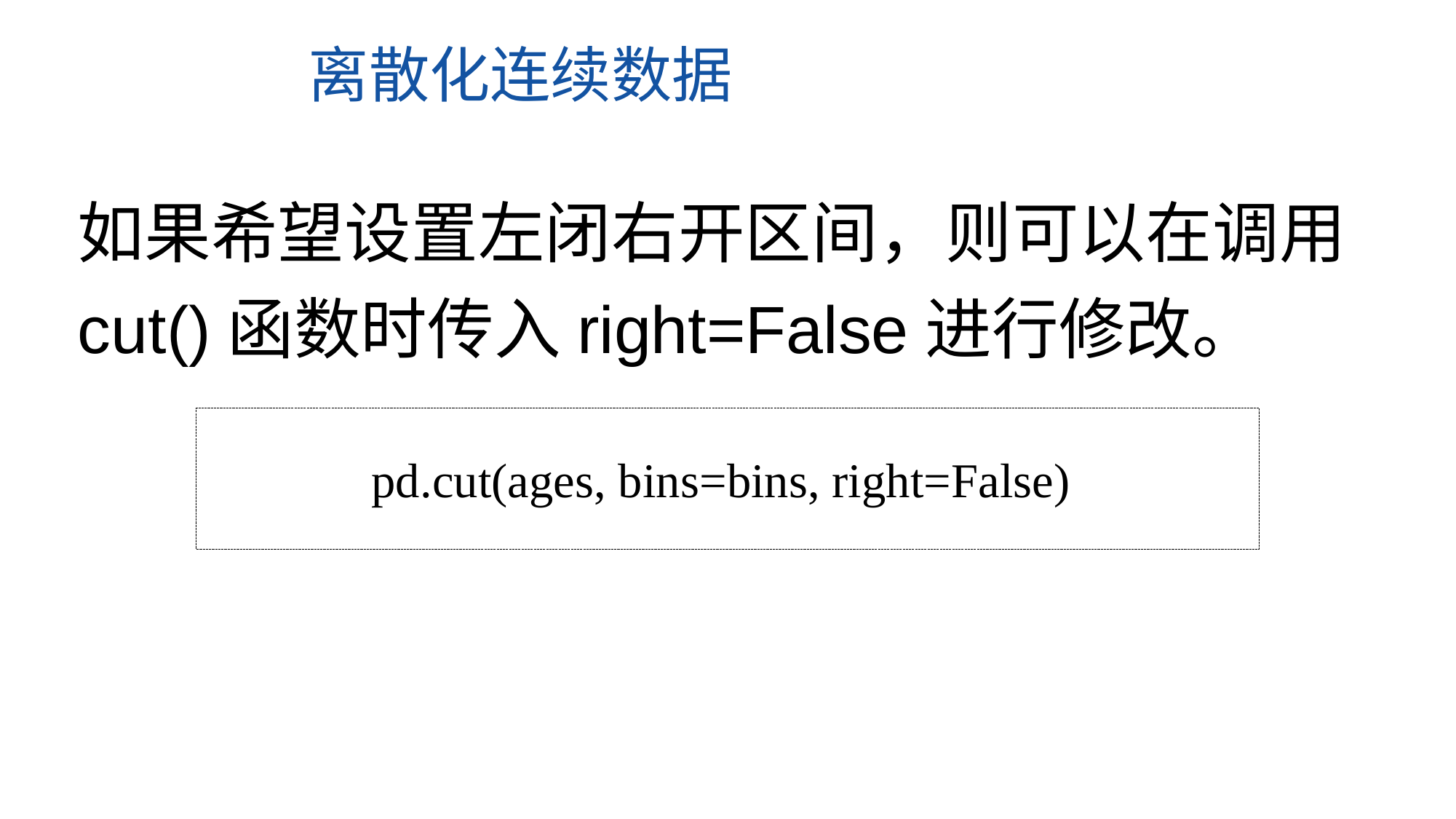

离散化连续数据
如果希望设置左闭右开区间，则可以在调用cut()函数时传入right=False进行修改。

pd.cut(ages, bins=bins, right=False)